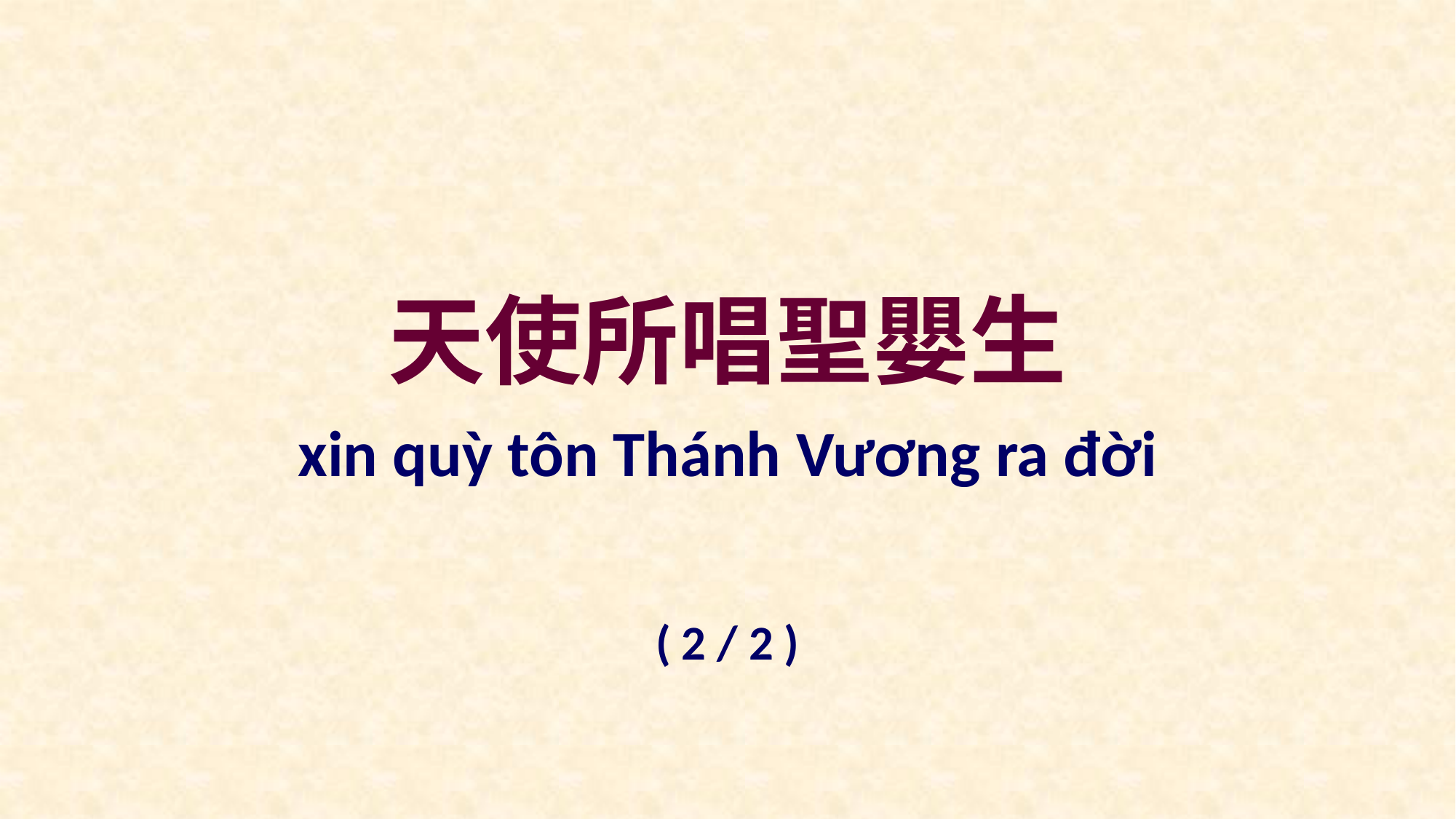

天使所唱聖嬰生
xin quỳ tôn Thánh Vương ra đời
( 2 / 2 )